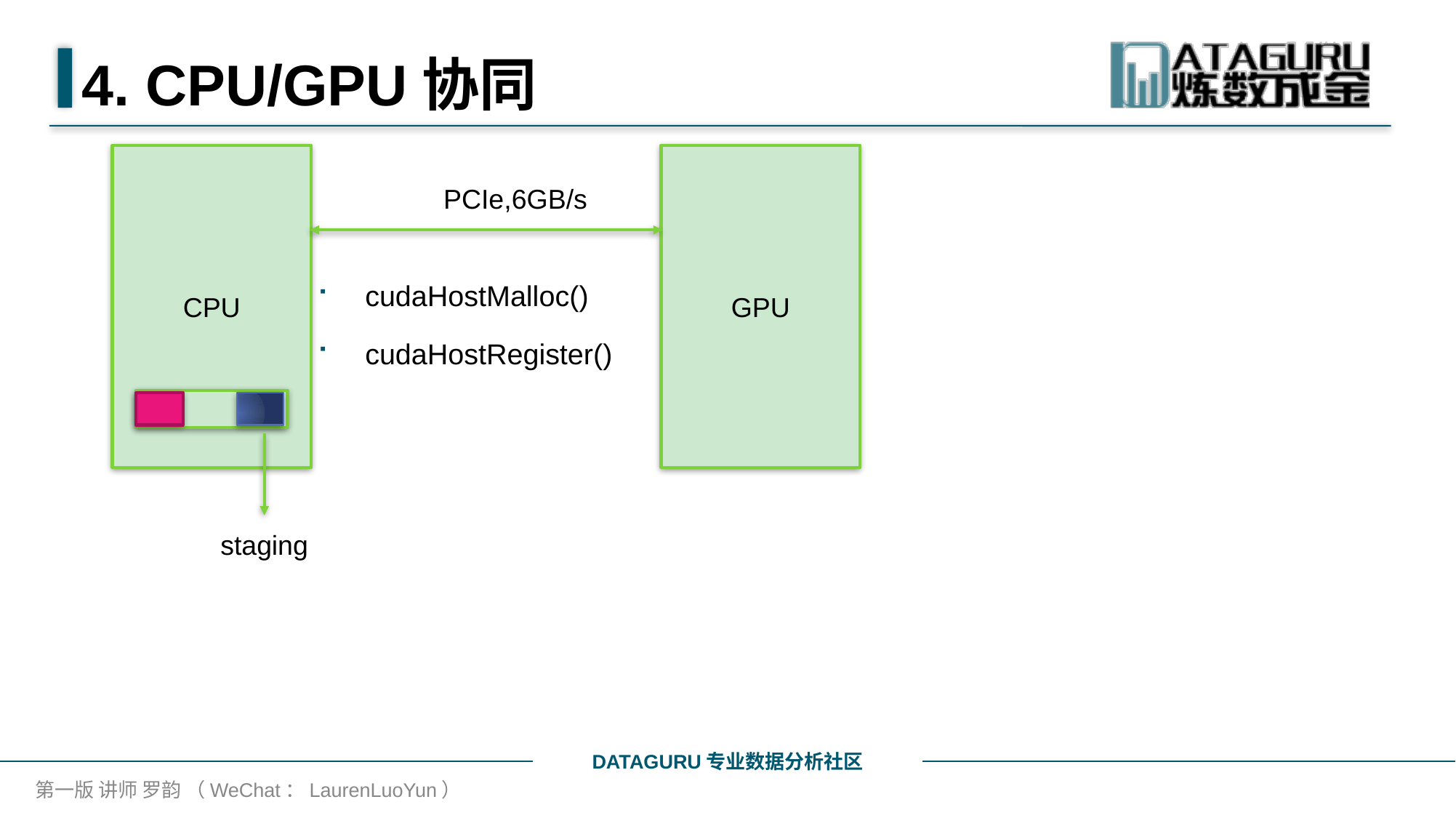

# 4. CPU/GPU协同
CPU
GPU
PCIe,6GB/s

cudaHostMalloc()
cudaHostRegister()

staging